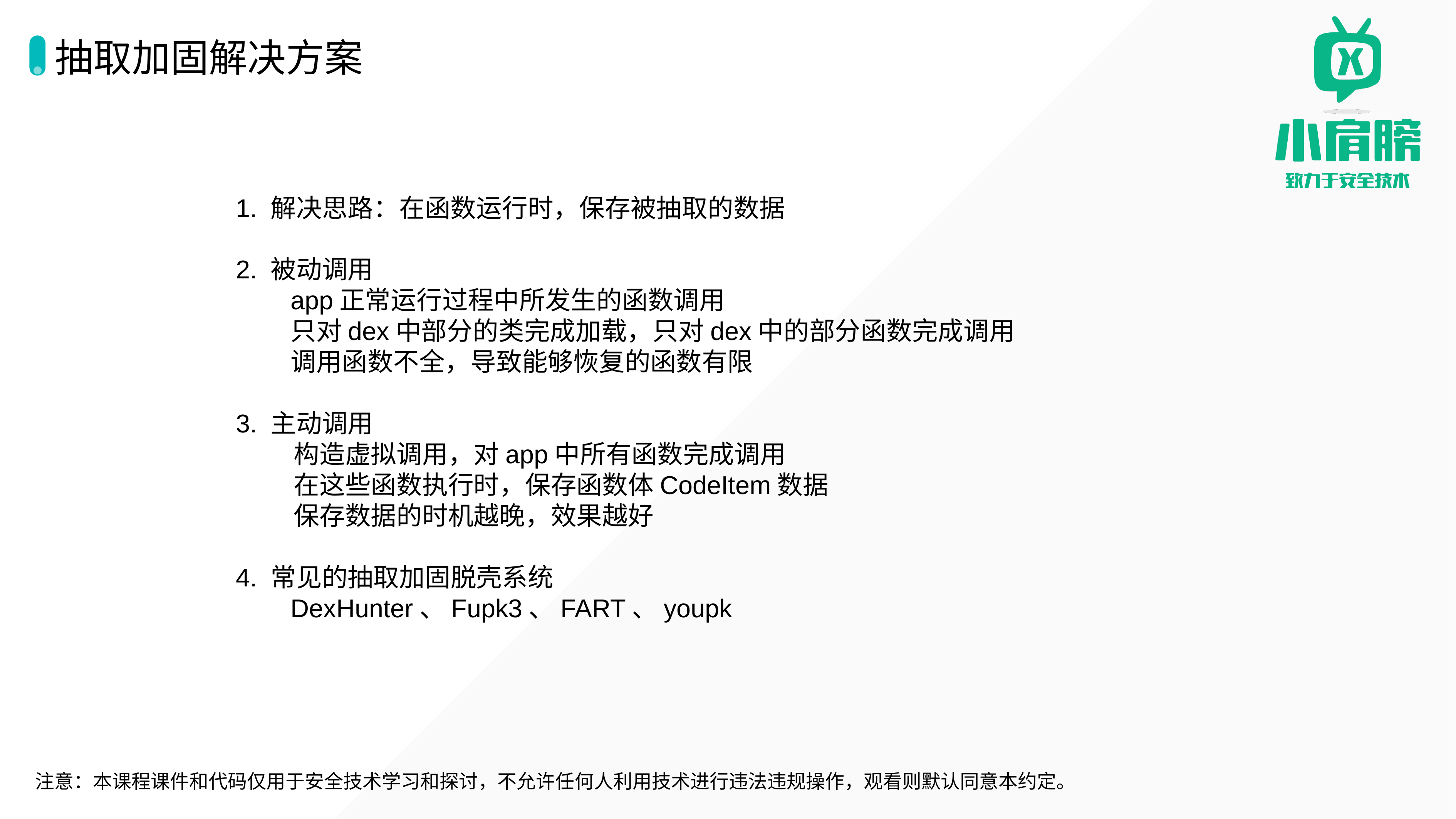

# 抽取加固解决方案
1. 解决思路：在函数运行时，保存被抽取的数据

2. 被动调用
app正常运行过程中所发生的函数调用
只对dex中部分的类完成加载，只对dex中的部分函数完成调用
调用函数不全，导致能够恢复的函数有限

3. 主动调用
构造虚拟调用，对app中所有函数完成调用
在这些函数执行时，保存函数体CodeItem数据
保存数据的时机越晚，效果越好

4. 常见的抽取加固脱壳系统
DexHunter、Fupk3、FART、youpk